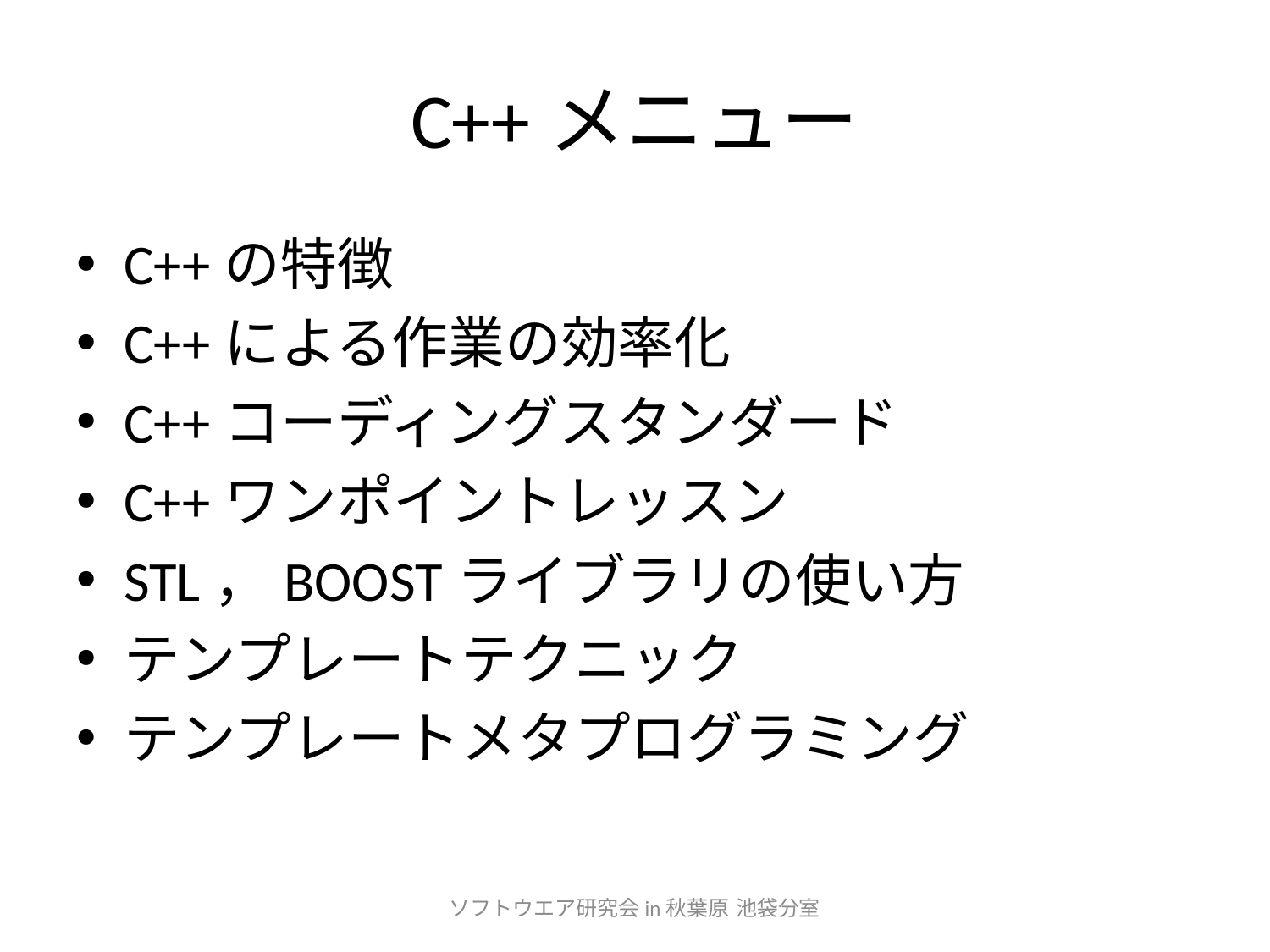

# C++メニュー
C++の特徴
C++による作業の効率化
C++コーディングスタンダード
C++ワンポイントレッスン
STL，BOOSTライブラリの使い方
テンプレートテクニック
テンプレートメタプログラミング
ソフトウエア研究会in秋葉原 池袋分室